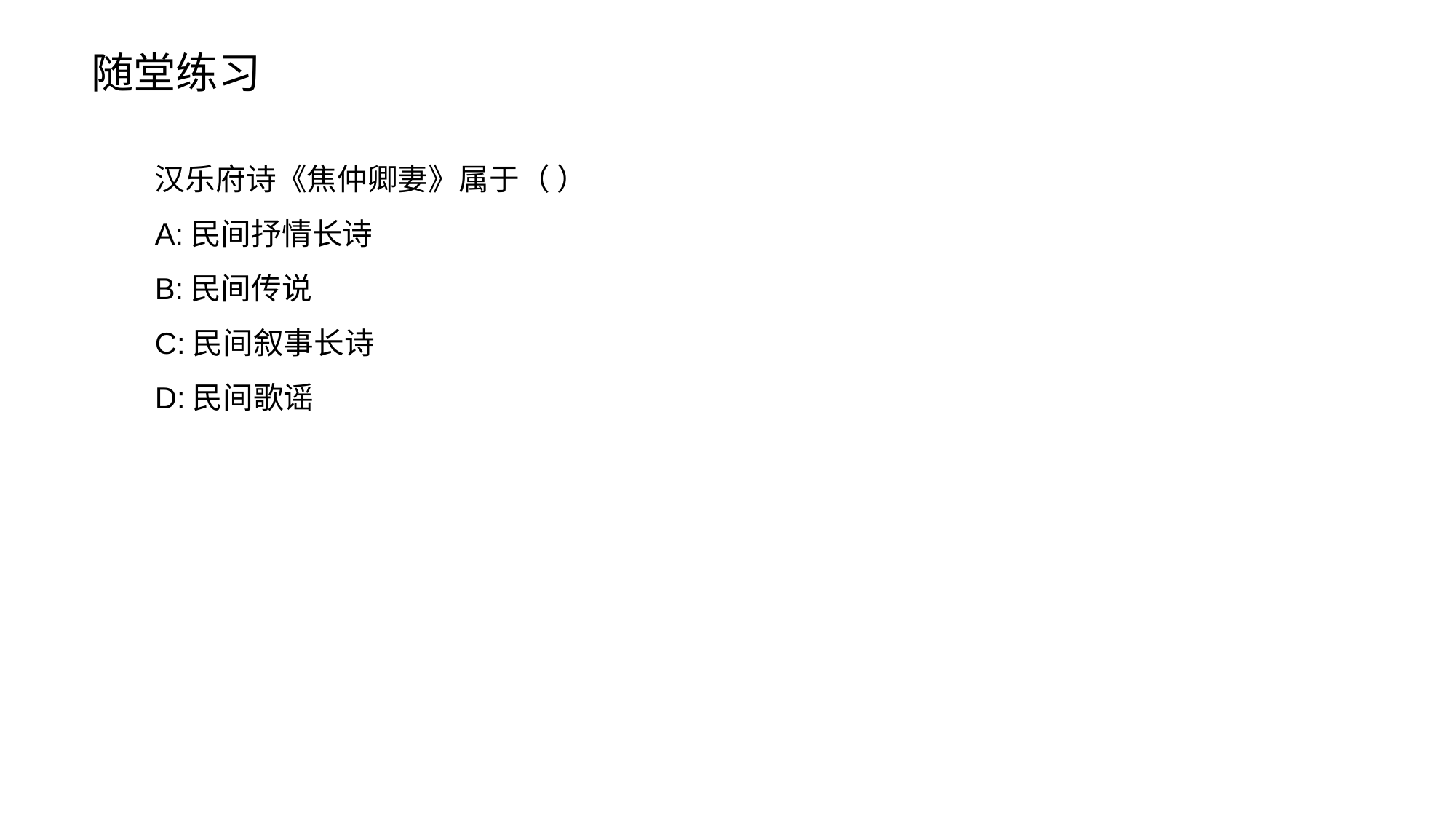

随堂练习
汉乐府诗《焦仲卿妻》属于（ ）
A:民间抒情长诗
B:民间传说
C:民间叙事长诗
D:民间歌谣